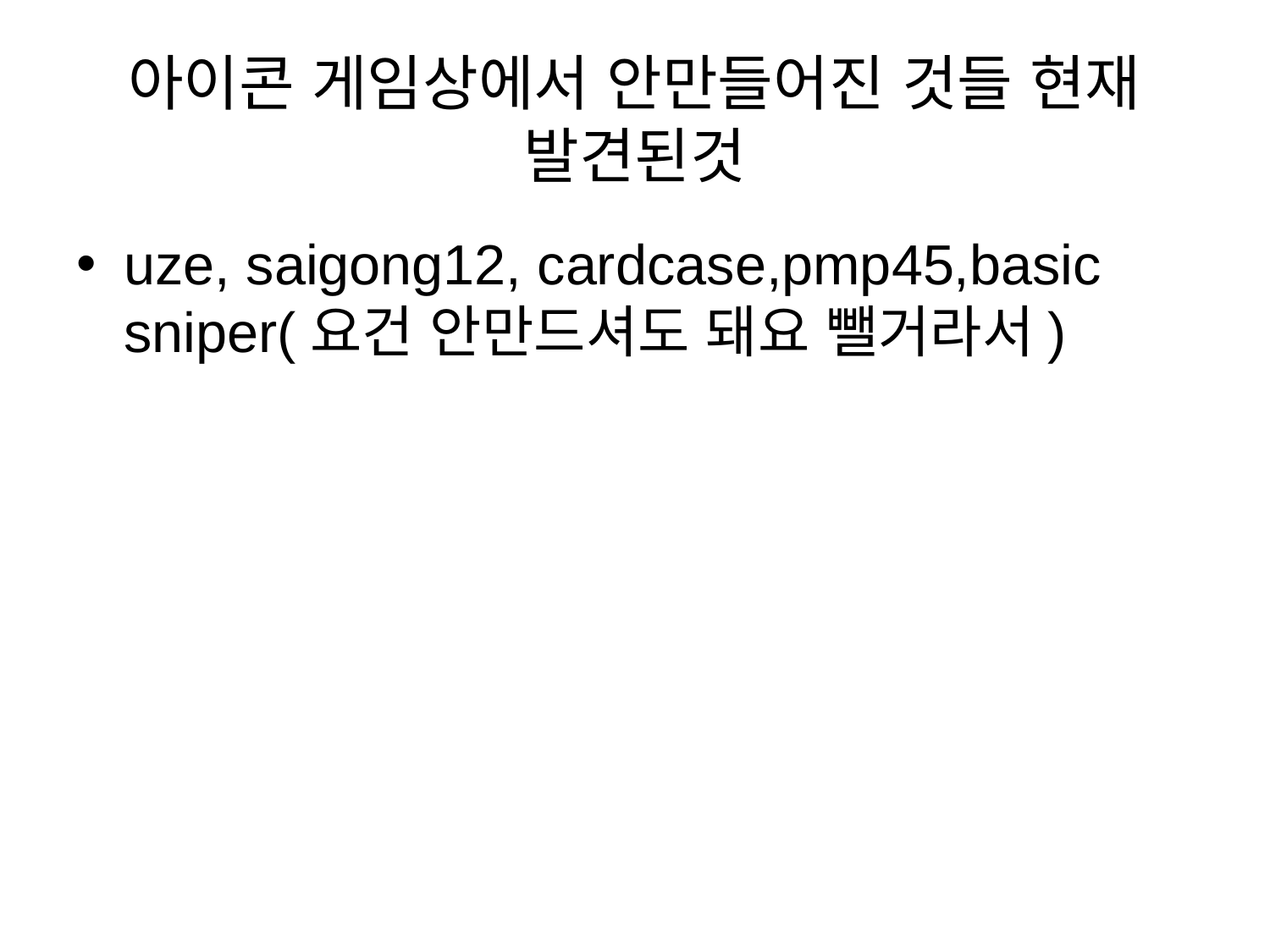

# 아이콘 게임상에서 안만들어진 것들 현재 발견된것
uze, saigong12, cardcase,pmp45,basic sniper(요건 안만드셔도 돼요 뺄거라서)